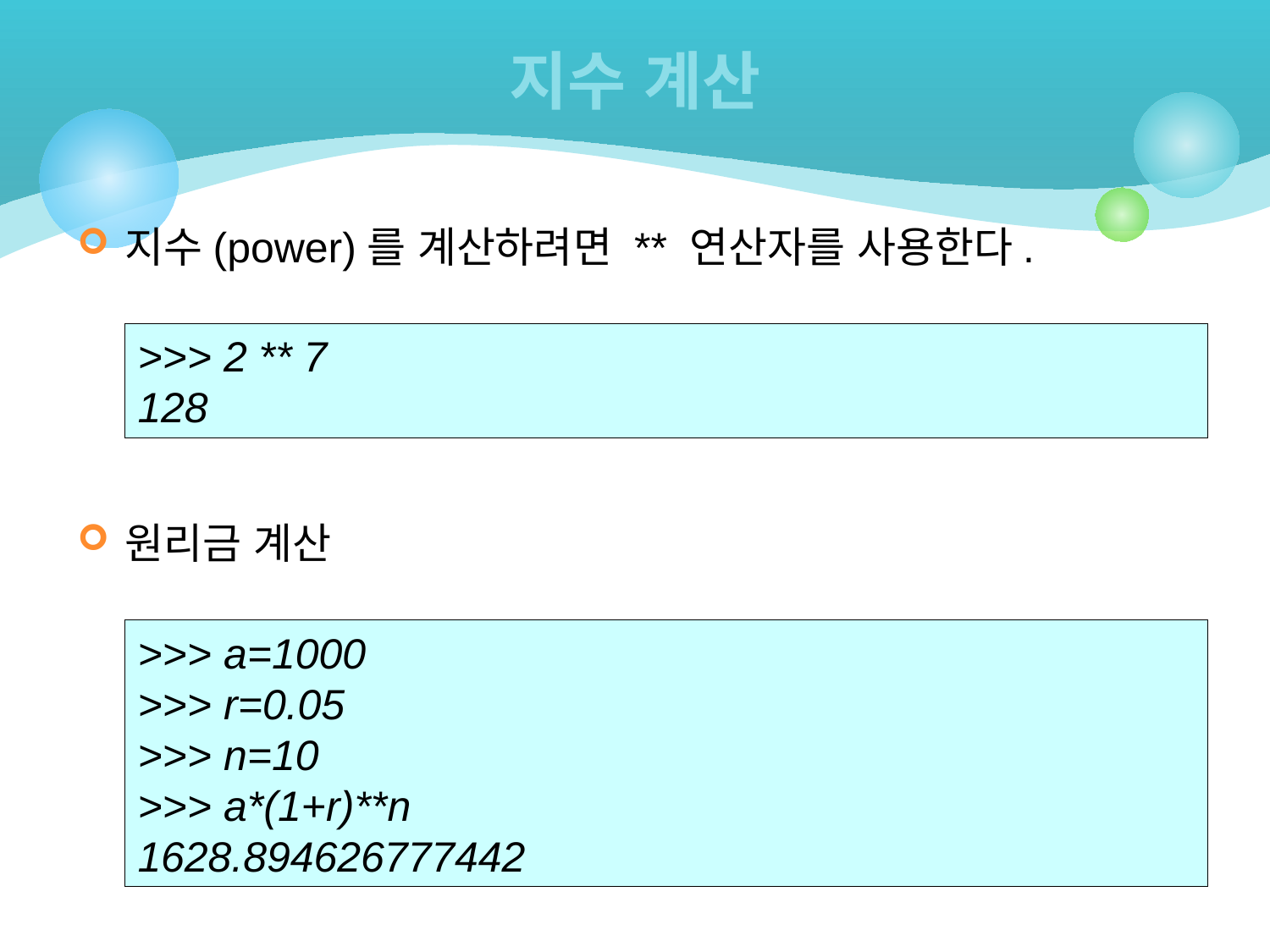

# 지수 계산
지수(power)를 계산하려면 ** 연산자를 사용한다.

원리금 계산
>>> 2 ** 7
128
>>> a=1000
>>> r=0.05
>>> n=10
>>> a*(1+r)**n
1628.894626777442